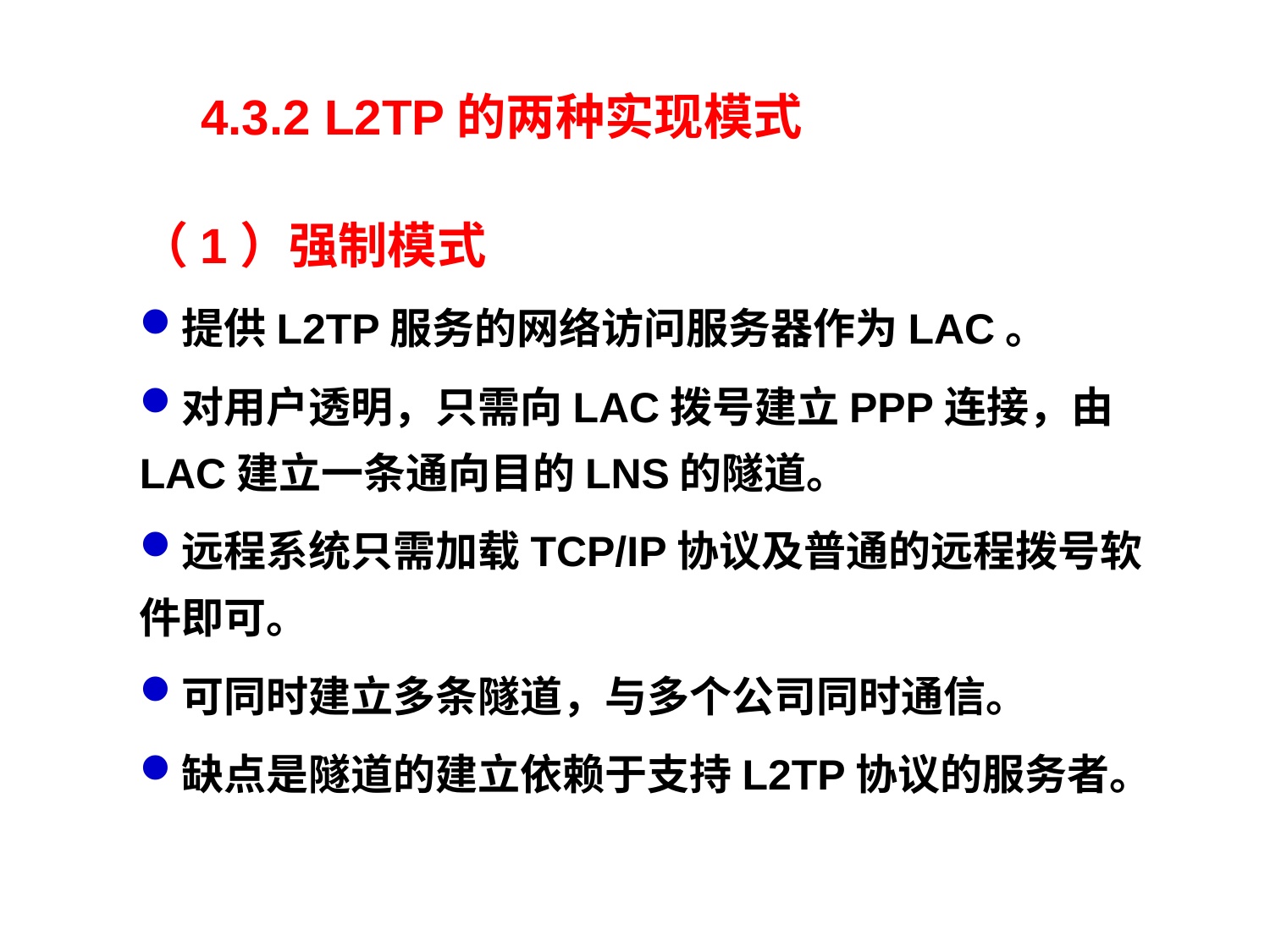

4.3.2 L2TP的两种实现模式
（1）强制模式
提供L2TP服务的网络访问服务器作为LAC。
对用户透明，只需向LAC拨号建立PPP连接，由LAC建立一条通向目的LNS的隧道。
远程系统只需加载TCP/IP协议及普通的远程拨号软件即可。
可同时建立多条隧道，与多个公司同时通信。
缺点是隧道的建立依赖于支持L2TP协议的服务者。